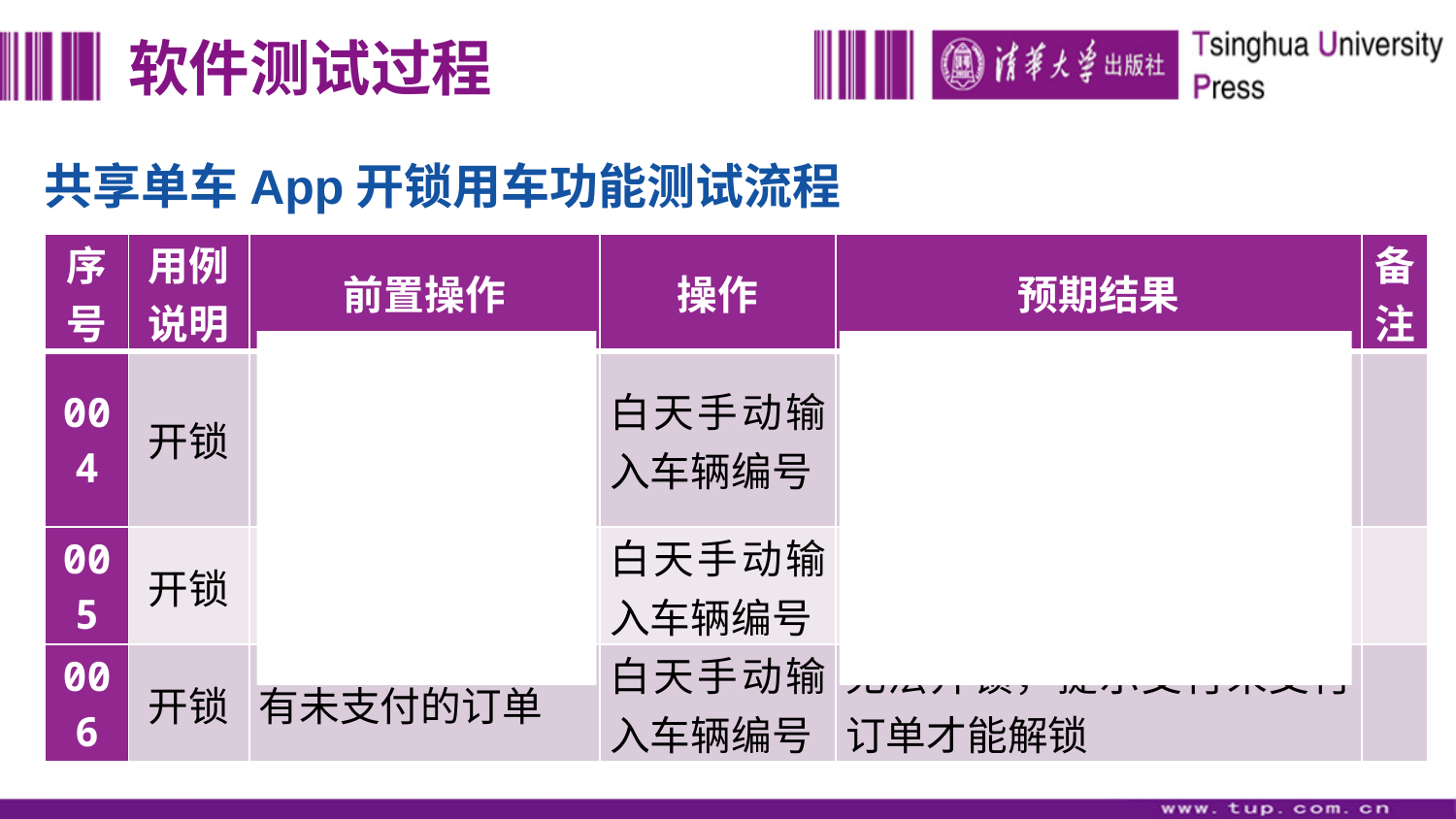

# 软件测试过程
共享单车App开锁用车功能测试流程
| 序号 | 用例说明 | 前置操作 | 操作 | 预期结果 | 备注 |
| --- | --- | --- | --- | --- | --- |
| 004 | 开锁 | 没有正在运行的订单，也没有未支付的订单 | 白天手动输入车辆编号 | 进入数码解锁页面 |  |
| 005 | 开锁 | 有正在运行的订单 | 白天手动输入车辆编号 | 无法开锁，提示正在骑行，需结束骑行并支付才能解锁 |  |
| 006 | 开锁 | 有未支付的订单 | 白天手动输入车辆编号 | 无法开锁，提示支付未支付订单才能解锁 |  |